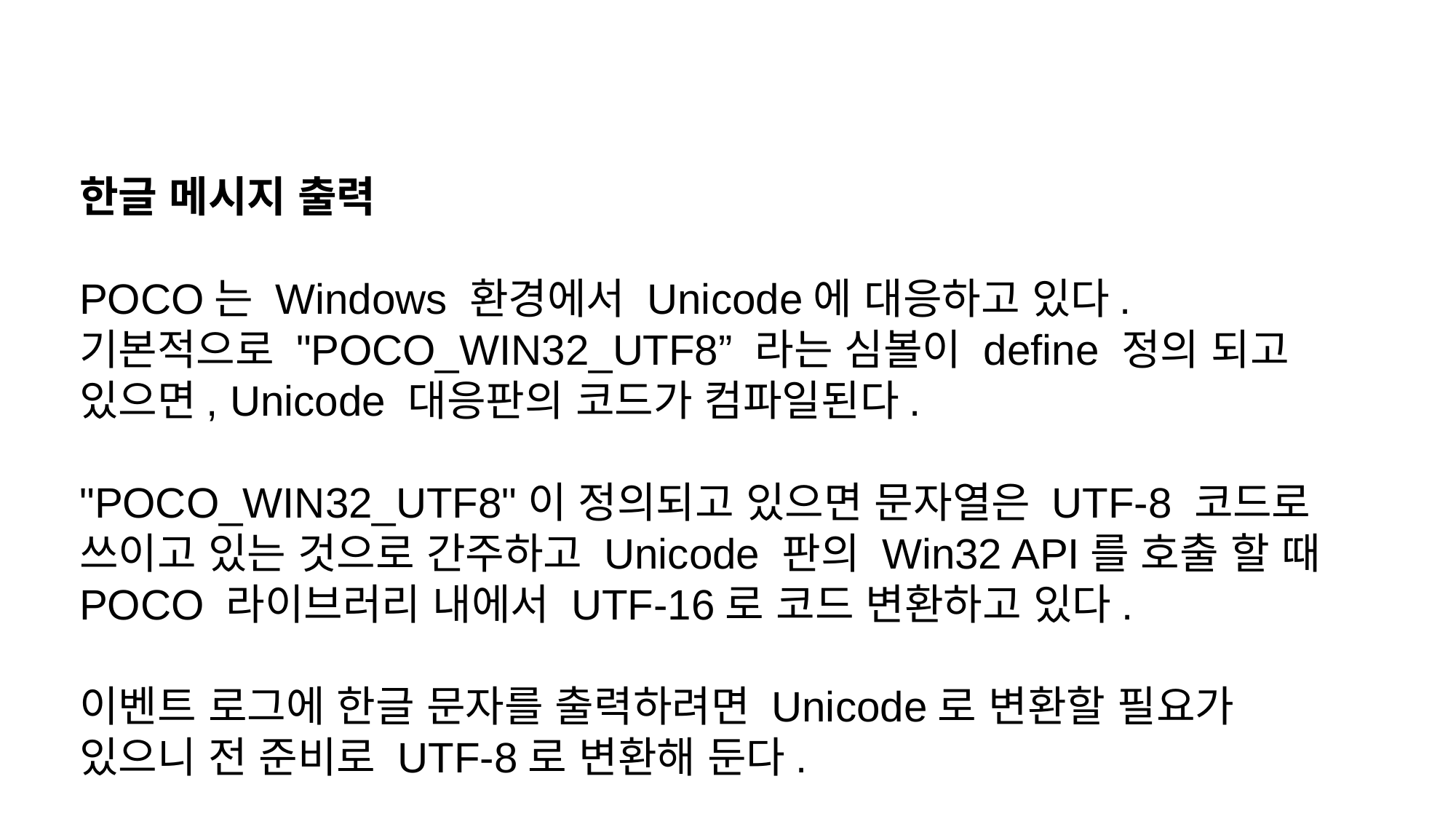

한글 메시지 출력

POCO는 Windows 환경에서 Unicode에 대응하고 있다.
기본적으로 "POCO_WIN32_UTF8” 라는 심볼이 define 정의 되고 있으면, Unicode 대응판의 코드가 컴파일된다.

"POCO_WIN32_UTF8"이 정의되고 있으면 문자열은 UTF-8 코드로 쓰이고 있는 것으로 간주하고 Unicode 판의 Win32 API를 호출 할 때 POCO 라이브러리 내에서 UTF-16로 코드 변환하고 있다.
이벤트 로그에 한글 문자를 출력하려면 Unicode로 변환할 필요가 있으니 전 준비로 UTF-8로 변환해 둔다.